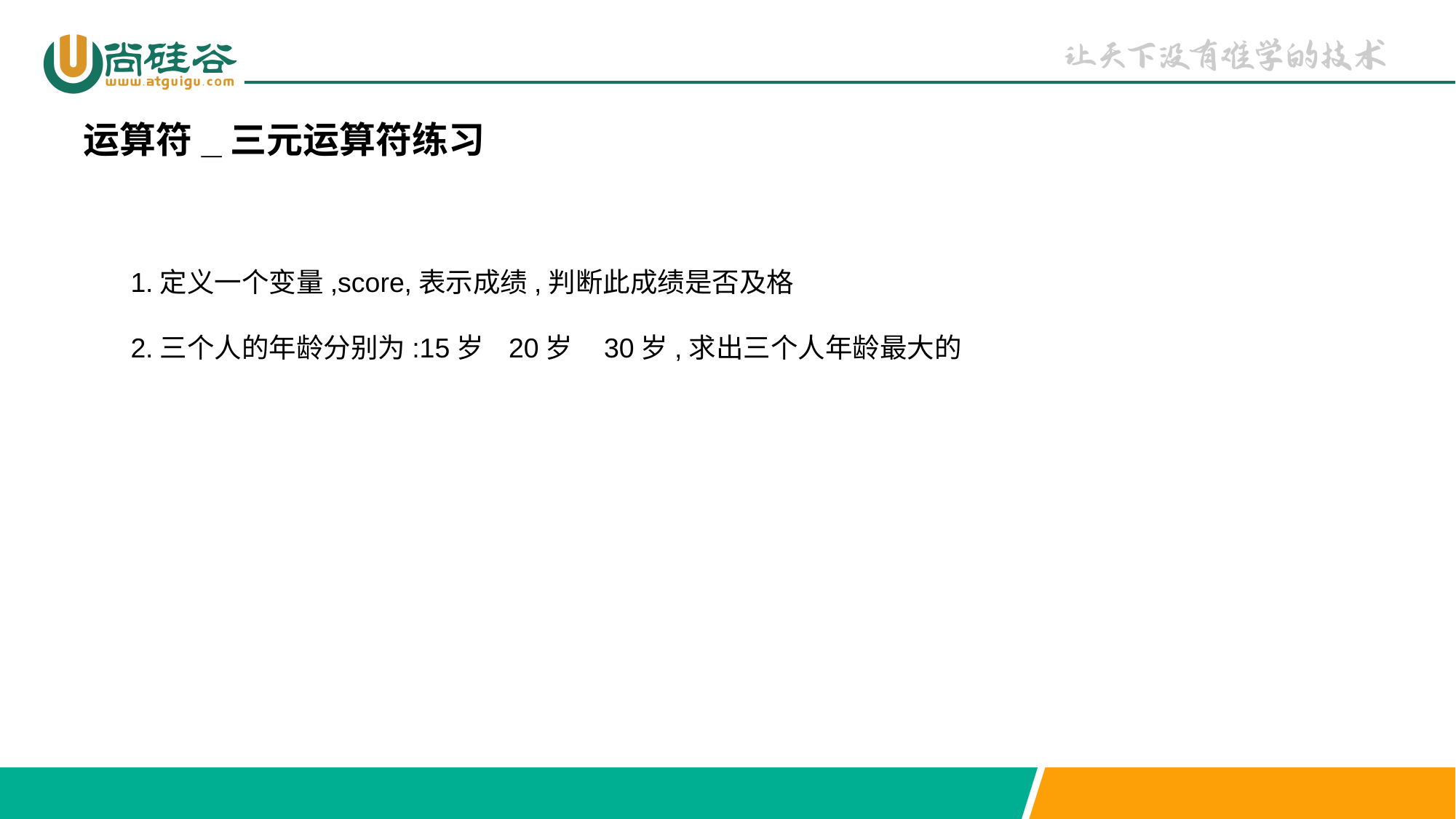

运算符_三元运算符练习

1.定义一个变量,score,表示成绩,判断此成绩是否及格

2.三个人的年龄分别为:15岁   20岁    30岁,求出三个人年龄最大的